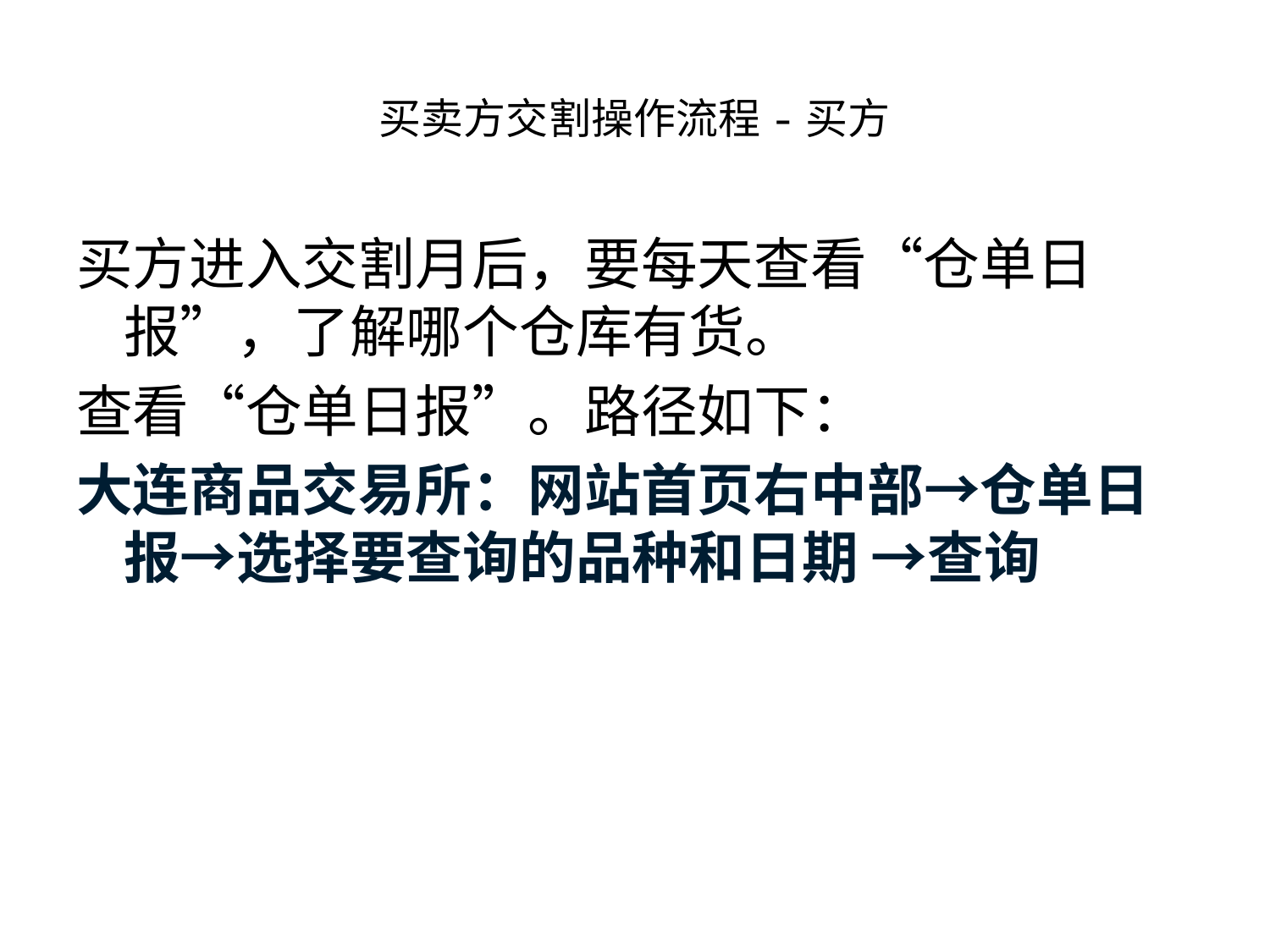

# 买卖方交割操作流程-买方
买方进入交割月后，要每天查看“仓单日报”，了解哪个仓库有货。
查看“仓单日报”。路径如下：
大连商品交易所：网站首页右中部→仓单日报→选择要查询的品种和日期 →查询